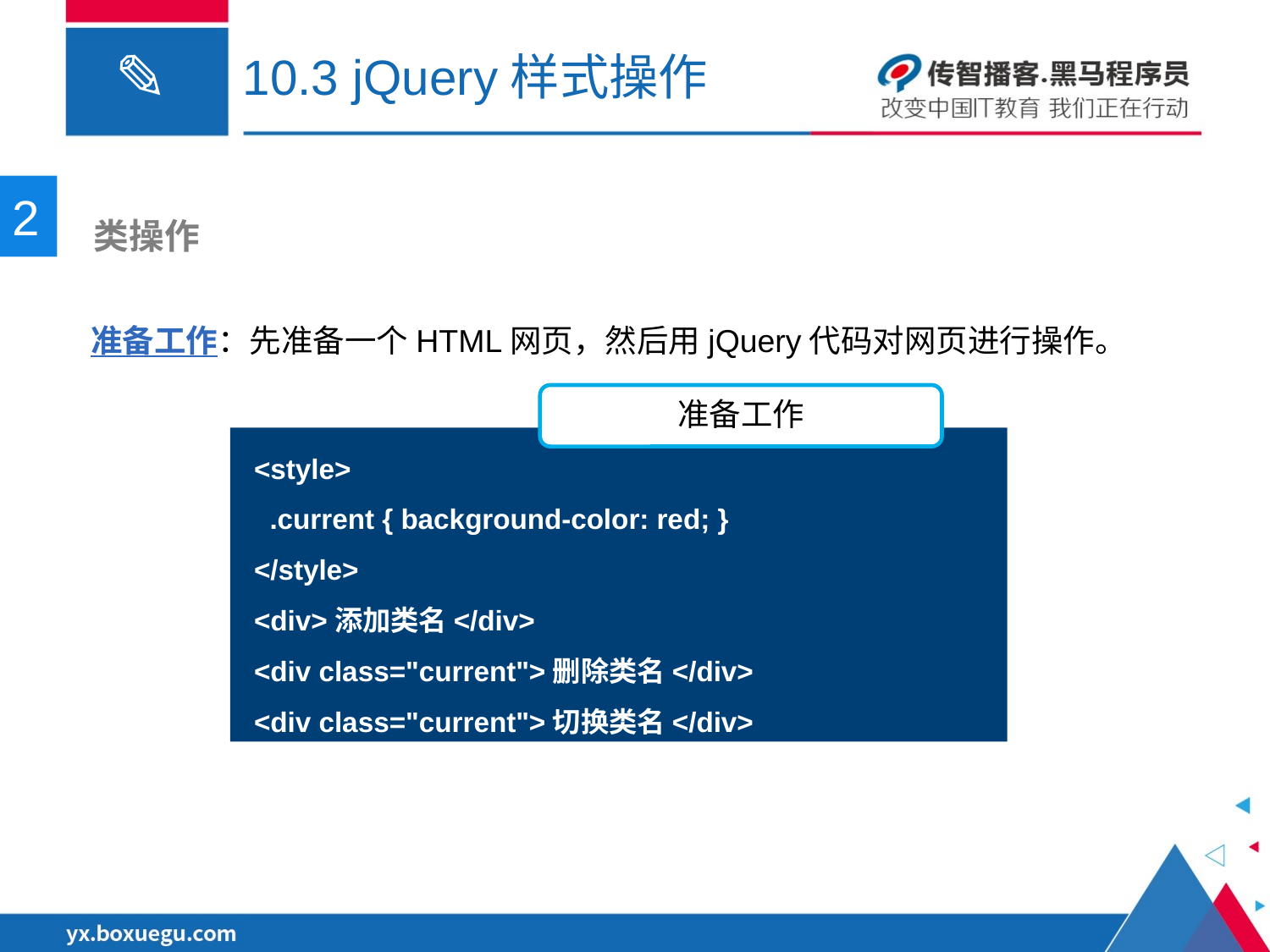

# 10.3 jQuery样式操作

2
  类操作
准备工作：先准备一个HTML网页，然后用jQuery代码对网页进行操作。
准备工作

<style>
  .current { background-color: red; }
</style>
<div>添加类名</div>
<div class="current">删除类名</div>
<div class="current">切换类名</div>